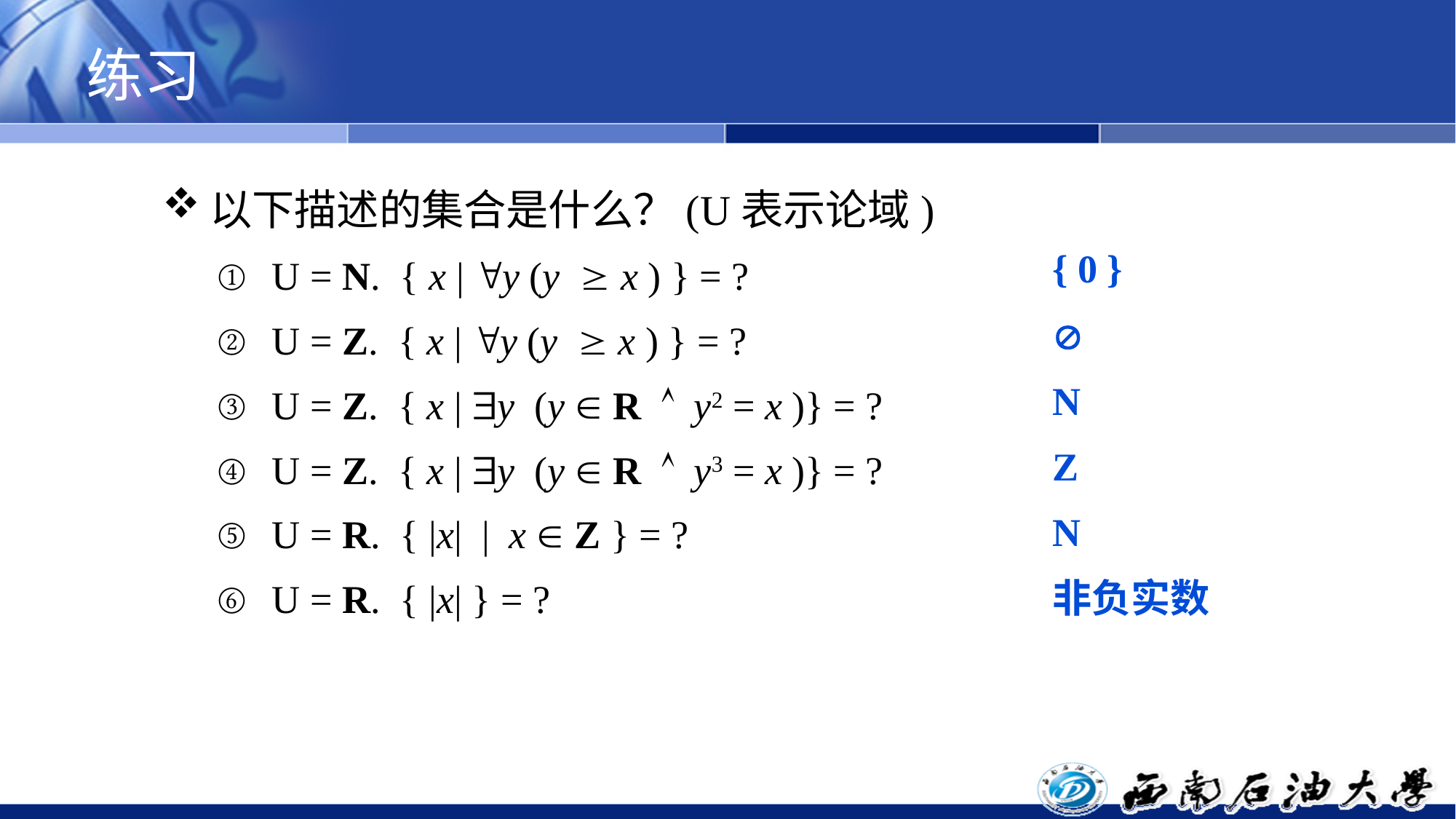

# 练习
以下描述的集合是什么？(U表示论域)
U = N.  { x | ∀y (y  ≥ x ) } = ?
U = Z.  { x | ∀y (y  ≥ x ) } = ?
U = Z.  { x | ∃y  (y ∈ R  ∧  y2 = x )} = ?
U = Z.  { x | ∃y  (y ∈ R  ∧  y3 = x )} = ?
U = R.  { |x|  |  x ∈ Z } = ?
U = R.  { |x| } = ?
{ 0 }
∅
N
Z
N
非负实数